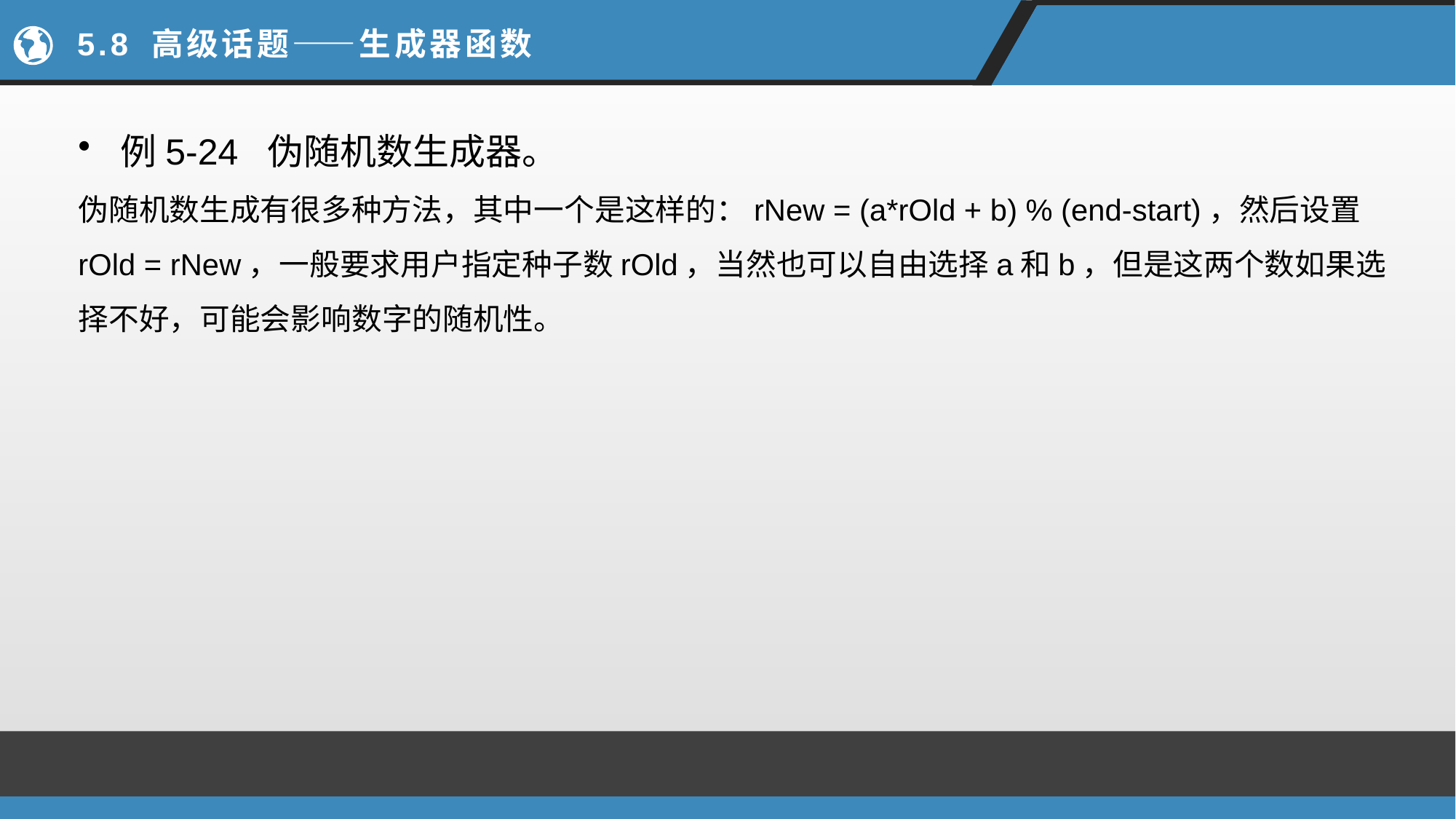

# 5.8 高级话题——生成器函数

例5-24  伪随机数生成器。
伪随机数生成有很多种方法，其中一个是这样的：rNew = (a*rOld + b) % (end-start)，然后设置rOld = rNew，一般要求用户指定种子数rOld，当然也可以自由选择a和b，但是这两个数如果选择不好，可能会影响数字的随机性。